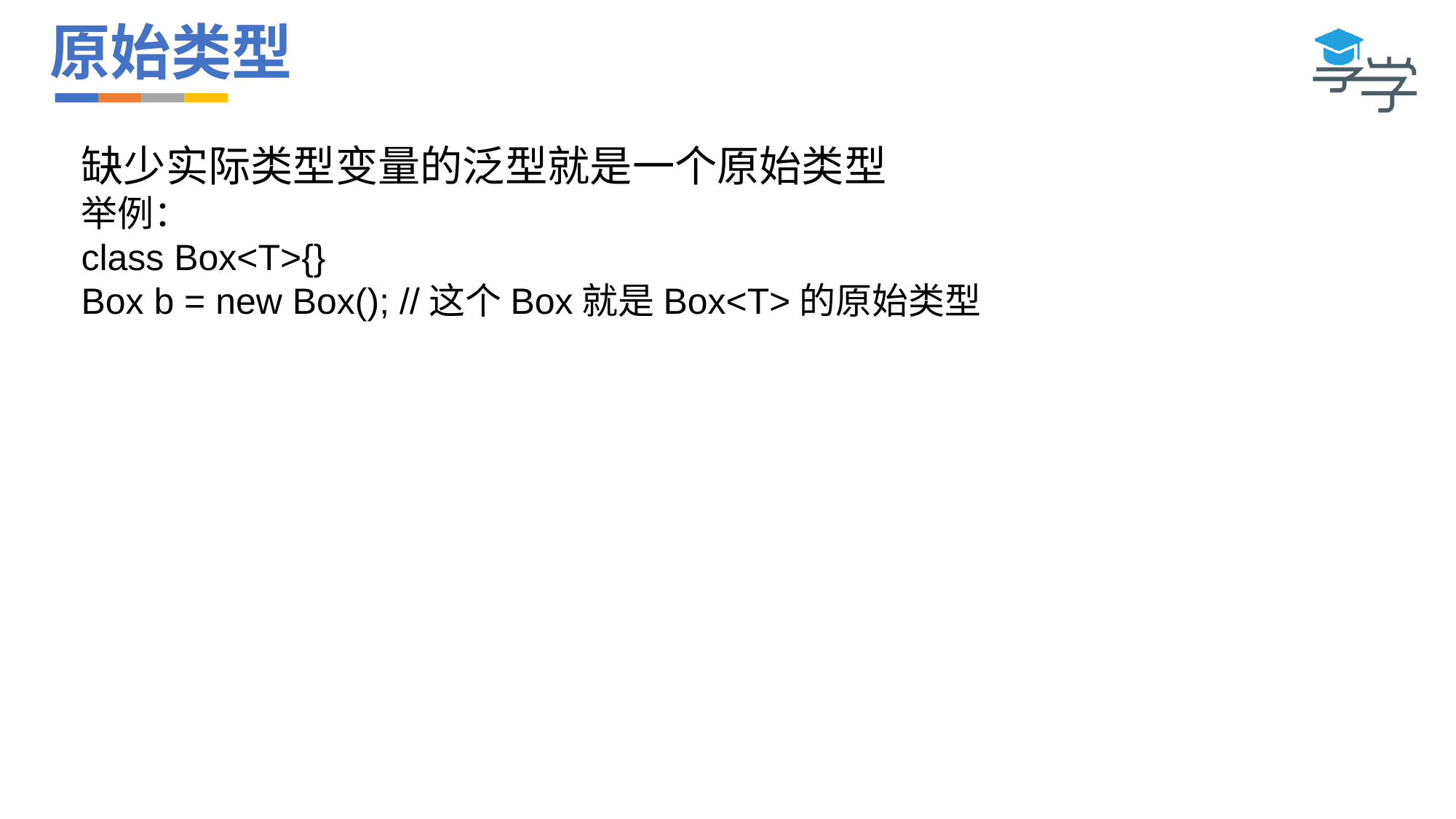

# 原始类型
缺少实际类型变量的泛型就是一个原始类型
举例：
class Box<T>{}
Box b = new Box(); //这个Box就是Box<T>的原始类型